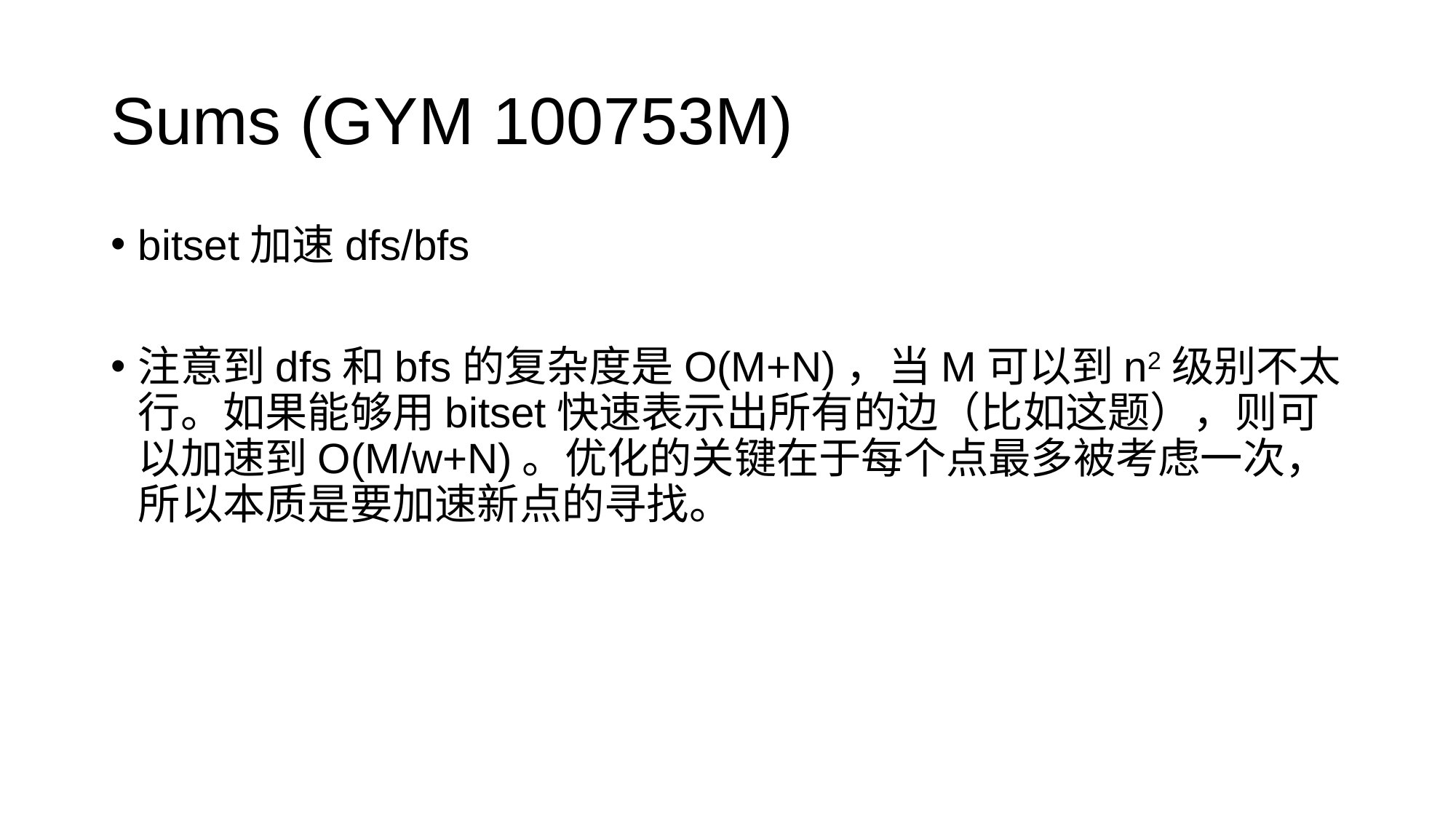

# Sums (GYM 100753M)
bitset加速dfs/bfs

注意到dfs和bfs的复杂度是O(M+N)，当M可以到n2级别不太行。如果能够用bitset快速表示出所有的边（比如这题），则可以加速到O(M/w+N)。优化的关键在于每个点最多被考虑一次，所以本质是要加速新点的寻找。